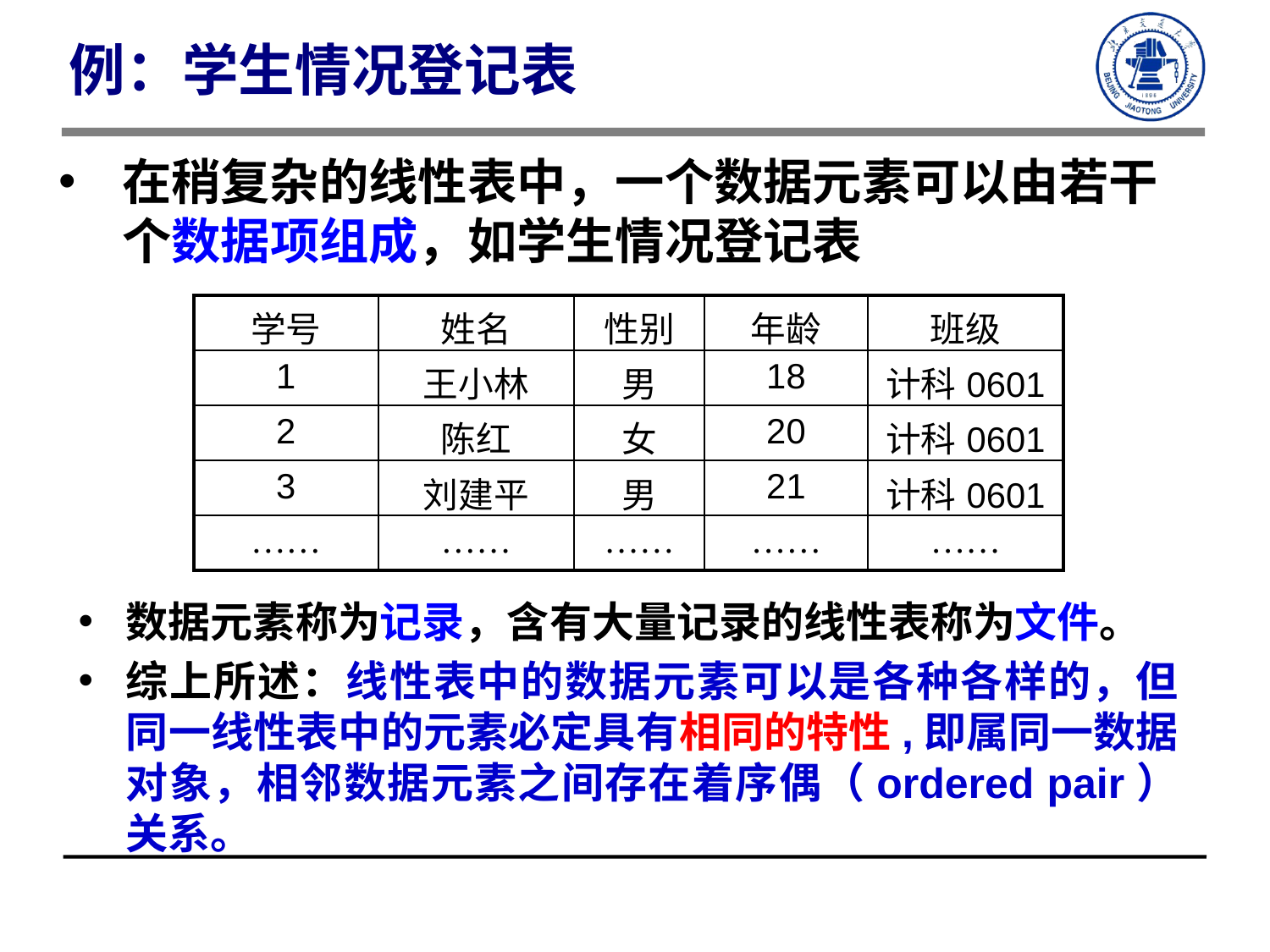

例：学生情况登记表
在稍复杂的线性表中，一个数据元素可以由若干个数据项组成，如学生情况登记表
| 学号 | 姓名 | 性别 | 年龄 | 班级 |
| --- | --- | --- | --- | --- |
| 1 | 王小林 | 男 | 18 | 计科0601 |
| 2 | 陈红 | 女 | 20 | 计科0601 |
| 3 | 刘建平 | 男 | 21 | 计科0601 |
| …… | …… | …… | …… | …… |
数据元素称为记录，含有大量记录的线性表称为文件。
综上所述：线性表中的数据元素可以是各种各样的，但同一线性表中的元素必定具有相同的特性,即属同一数据对象，相邻数据元素之间存在着序偶（ordered pair）关系。